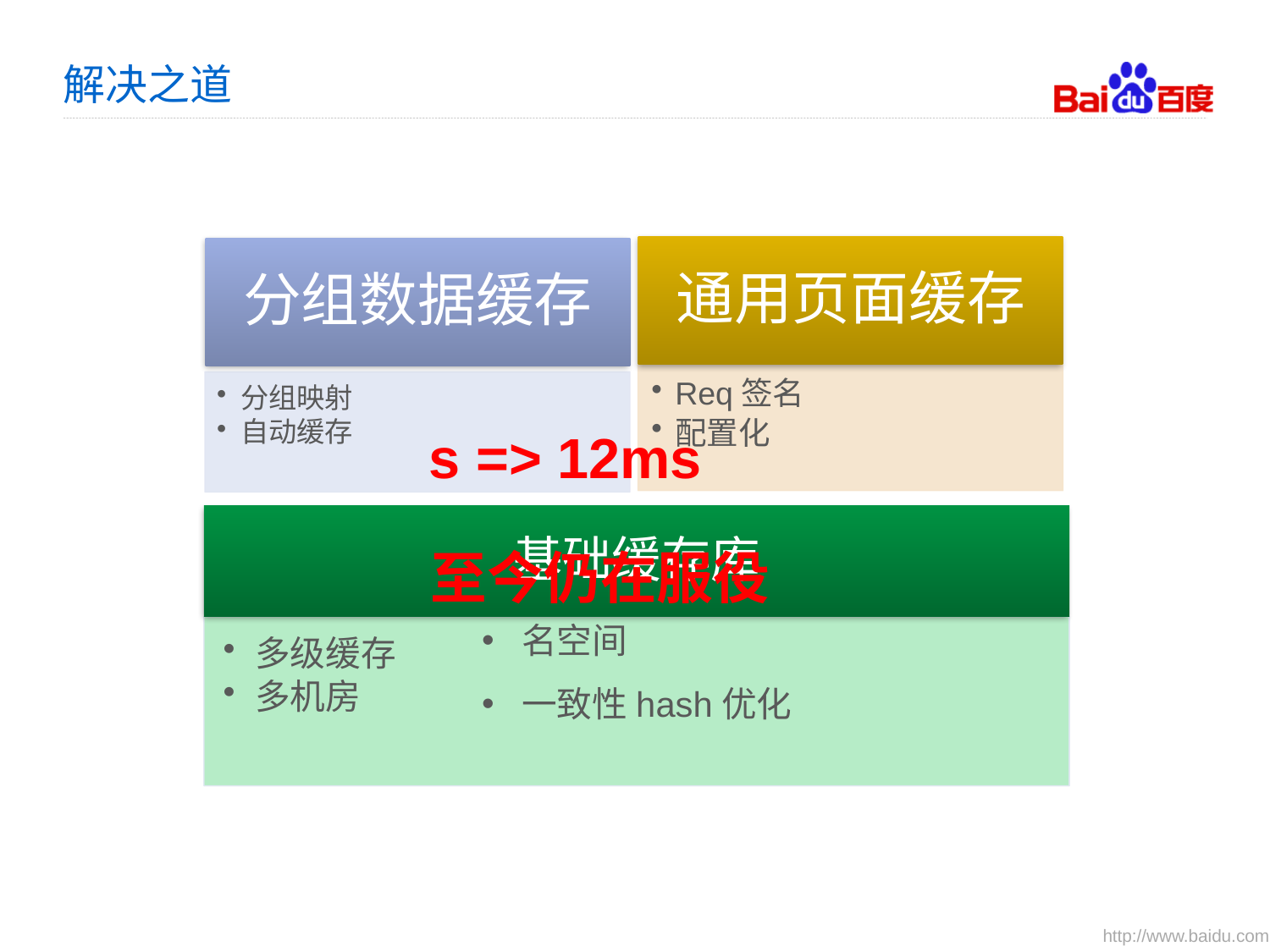

# 解决之道
分组映射
自动缓存
分组数据缓存
Req签名
配置化
通用页面缓存
s => 12ms
多级缓存
多机房
基础缓存库
至今仍在服役
名空间
一致性hash优化